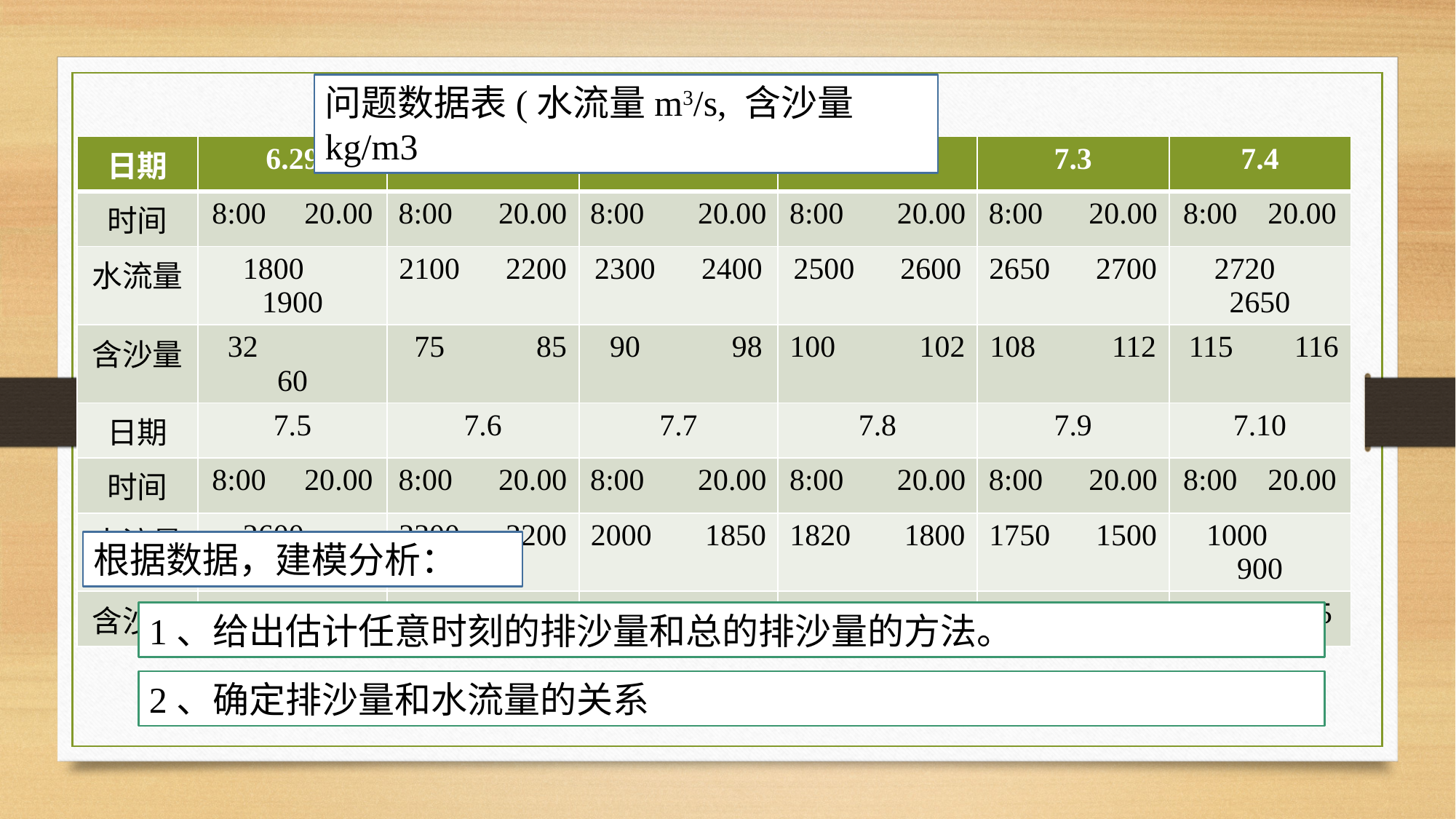

问题数据表(水流量m3/s, 含沙量kg/m3
| 日期 | 6.29 | 6.30 | 7.1 | 7.2 | 7.3 | 7.4 |
| --- | --- | --- | --- | --- | --- | --- |
| 时间 | 8:00 20.00 | 8:00 20.00 | 8:00 20.00 | 8:00 20.00 | 8:00 20.00 | 8:00 20.00 |
| 水流量 | 1800 1900 | 2100 2200 | 2300 2400 | 2500 2600 | 2650 2700 | 2720 2650 |
| 含沙量 | 32 60 | 75 85 | 90 98 | 100 102 | 108 112 | 115 116 |
| 日期 | 7.5 | 7.6 | 7.7 | 7.8 | 7.9 | 7.10 |
| 时间 | 8:00 20.00 | 8:00 20.00 | 8:00 20.00 | 8:00 20.00 | 8:00 20.00 | 8:00 20.00 |
| 水流量 | 2600 2500 | 2300 2200 | 2000 1850 | 1820 1800 | 1750 1500 | 1000 900 |
| 含沙量 | 118 120 | 118 105 | 80 60 | 50 30 | 26 20 | 8 5 |
根据数据，建模分析：
1、给出估计任意时刻的排沙量和总的排沙量的方法。
2、确定排沙量和水流量的关系